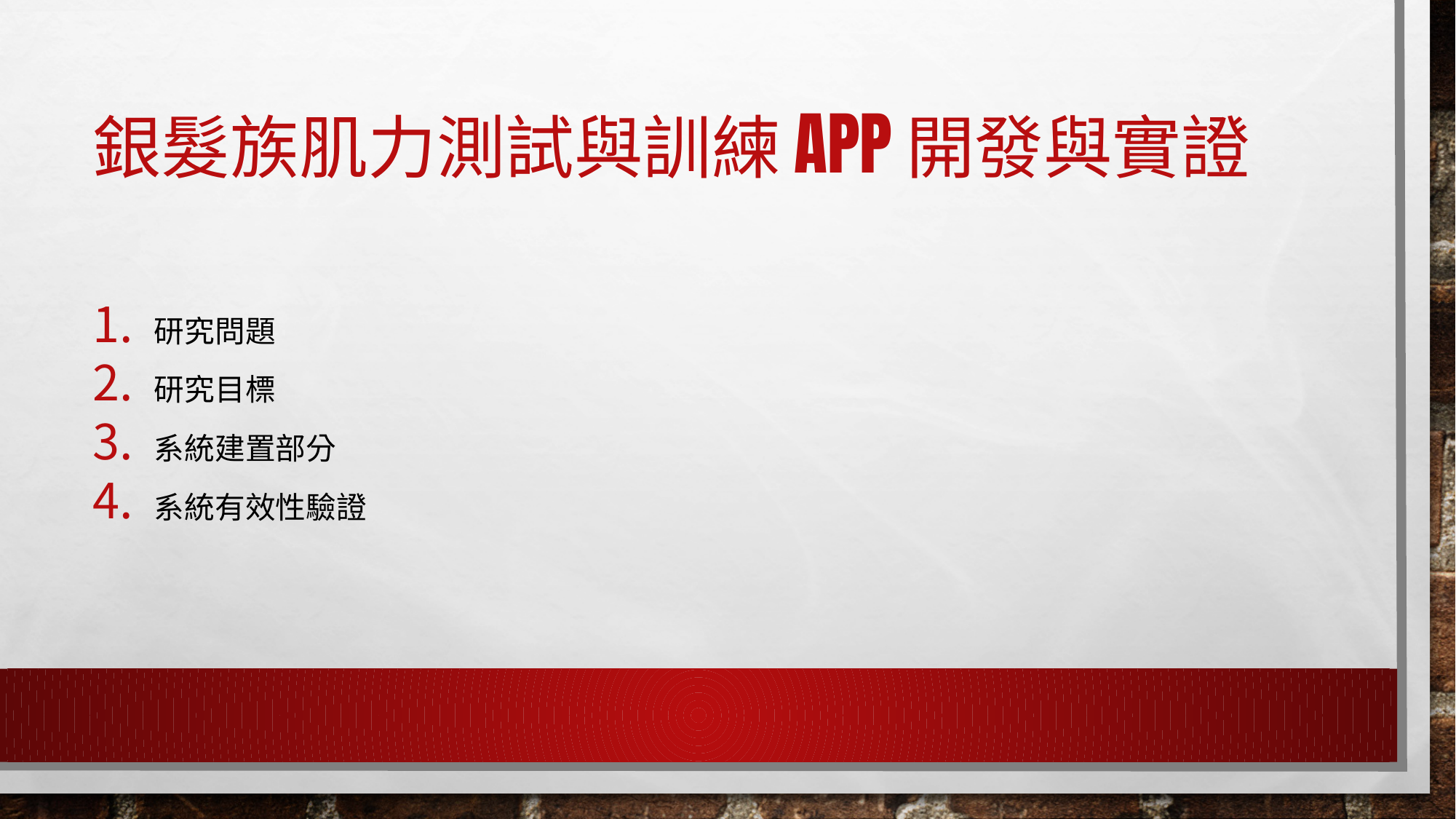

# 銀髮族肌力測試與訓練app開發與實證
研究問題
研究目標
系統建置部分
系統有效性驗證